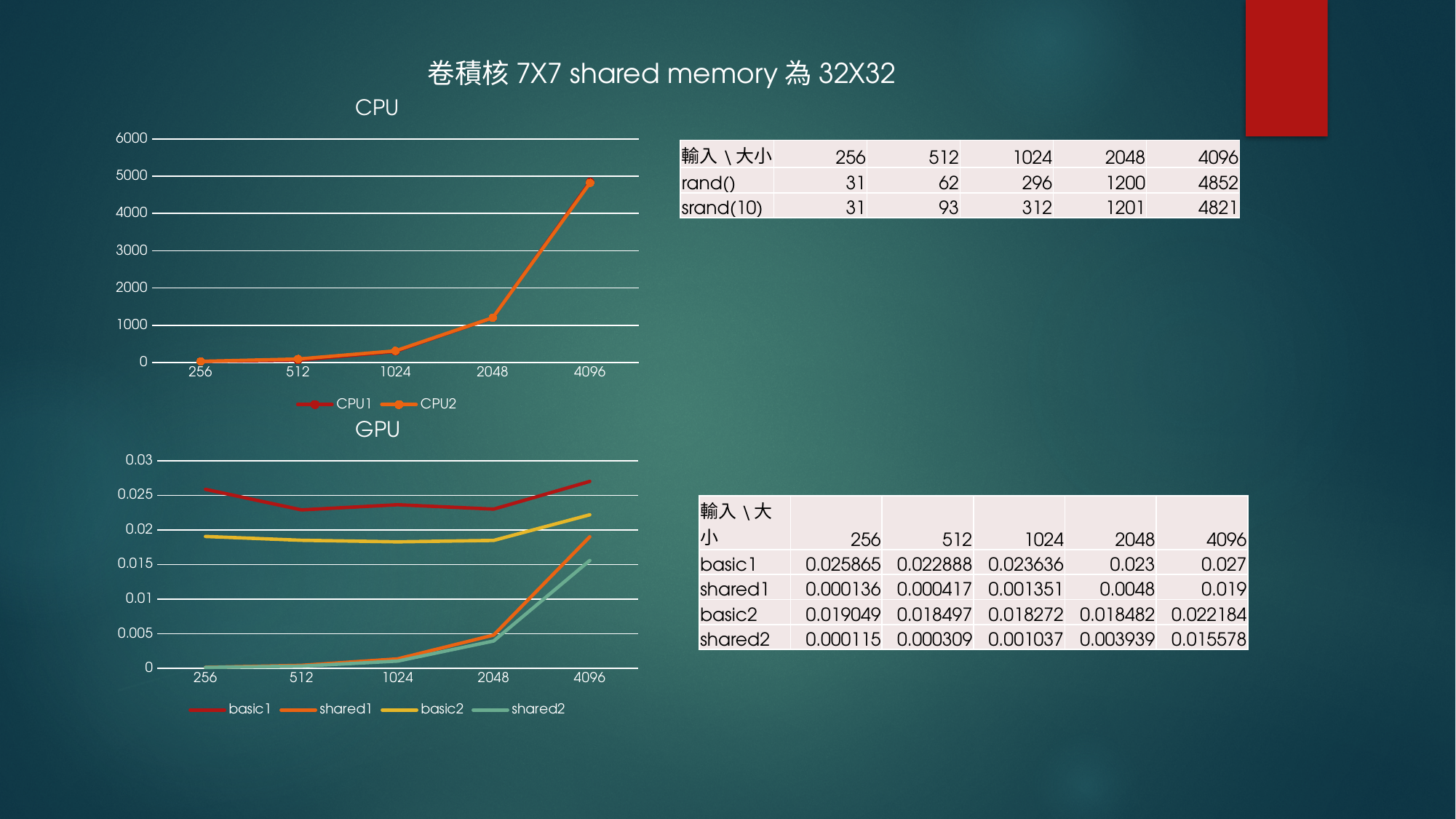

卷積核7X7 shared memory為32X32

### Chart: CPU

| Category |  |  |
|---|---|---|
| 256 | 31.0 | 31.0 |
| 512 | 62.0 | 93.0 |
| 1024 | 296.0 | 312.0 |
| 2048 | 1200.0 | 1201.0 |
| 4096 | 4852.0 | 4821.0 |
| 輸入\大小 | 256 | 512 | 1024 | 2048 | 4096 |
| --- | --- | --- | --- | --- | --- |
| rand() | 31 | 62 | 296 | 1200 | 4852 |
| srand(10) | 31 | 93 | 312 | 1201 | 4821 |

### Chart: GPU

| Category |  |  |  |  |
|---|---|---|---|---|
| 256 | 0.025865 | 0.000136 | 0.019049 | 0.000115 |
| 512 | 0.022888 | 0.000417 | 0.018497 | 0.000309 |
| 1024 | 0.023636 | 0.001351 | 0.018272 | 0.001037 |
| 2048 | 0.023 | 0.0048 | 0.018482 | 0.003939 |
| 4096 | 0.027 | 0.019 | 0.022184 | 0.015578 |
| 輸入\大小 | 256 | 512 | 1024 | 2048 | 4096 |
| --- | --- | --- | --- | --- | --- |
| basic1 | 0.025865 | 0.022888 | 0.023636 | 0.023 | 0.027 |
| shared1 | 0.000136 | 0.000417 | 0.001351 | 0.0048 | 0.019 |
| basic2 | 0.019049 | 0.018497 | 0.018272 | 0.018482 | 0.022184 |
| shared2 | 0.000115 | 0.000309 | 0.001037 | 0.003939 | 0.015578 |